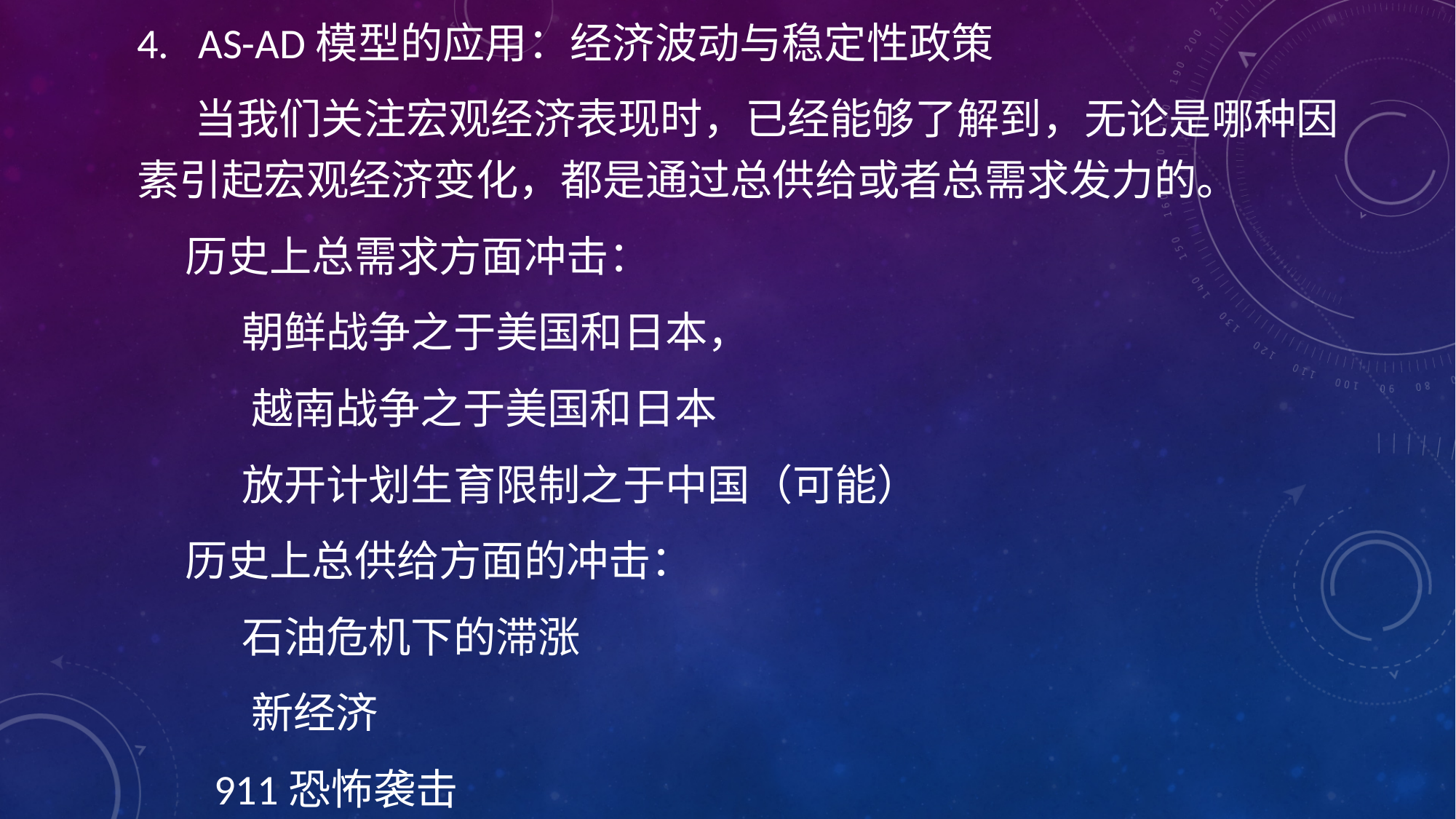

AS-AD模型的应用：经济波动与稳定性政策
     当我们关注宏观经济表现时，已经能够了解到，无论是哪种因素引起宏观经济变化，都是通过总供给或者总需求发力的。
    历史上总需求方面冲击：
          朝鲜战争之于美国和日本，
           越南战争之于美国和日本
          放开计划生育限制之于中国（可能）
    历史上总供给方面的冲击：
          石油危机下的滞涨
           新经济
        911恐怖袭击